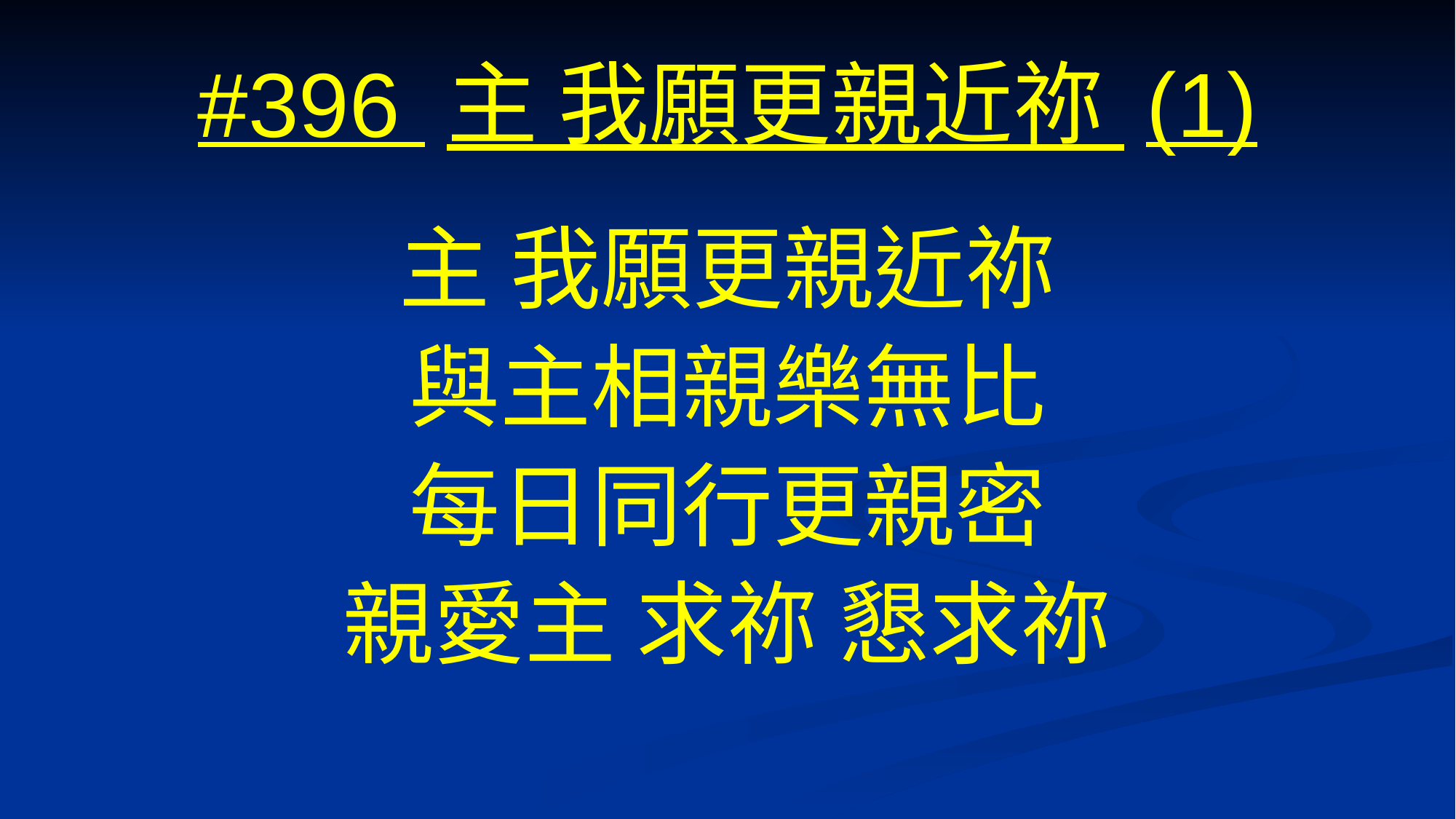

# #396 主 我願更親近祢 (1)
主 我願更親近祢
與主相親樂無比
每日同行更親密
親愛主 求祢 懇求祢